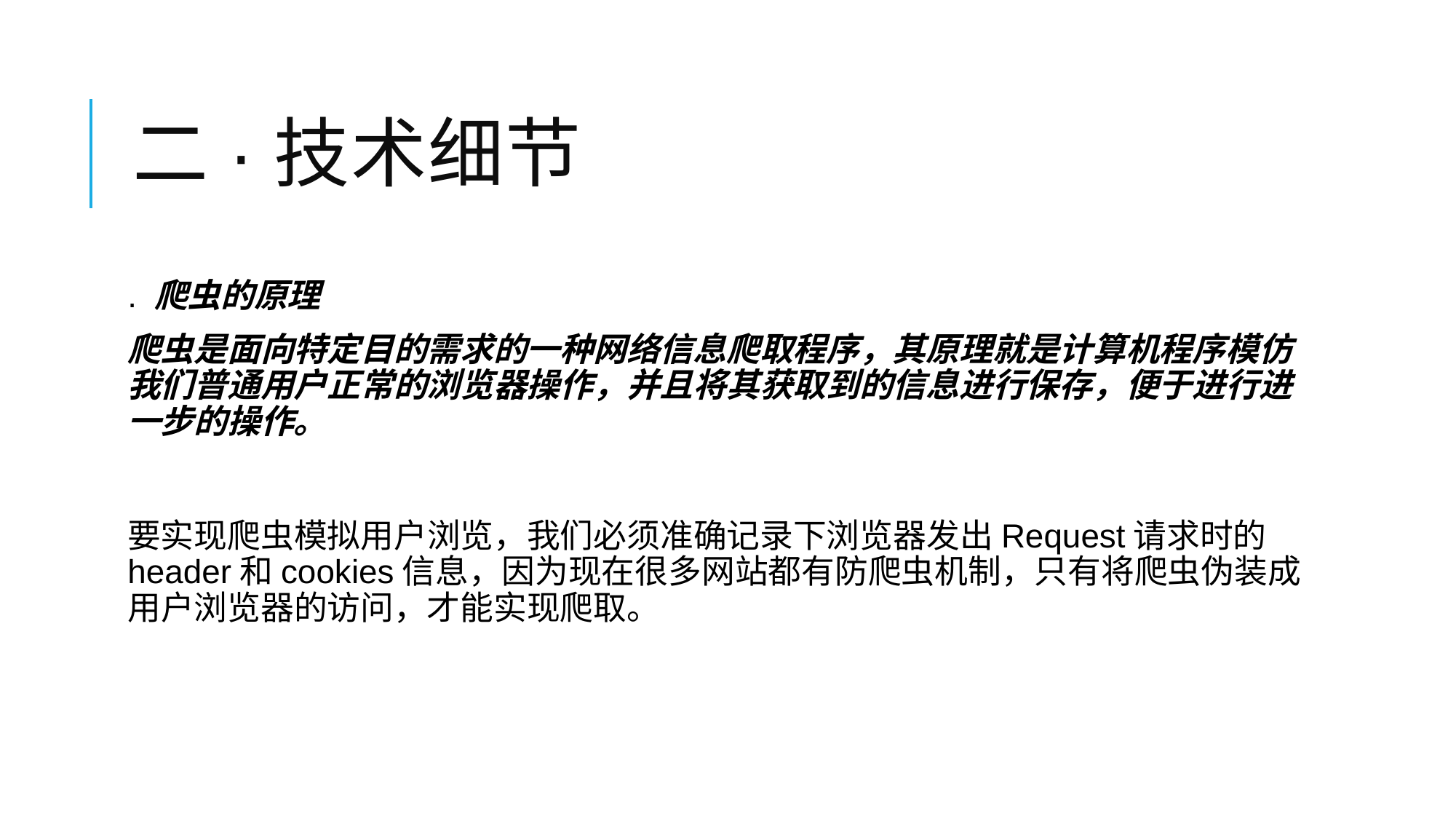

# 二·技术细节
. 爬虫的原理
爬虫是面向特定目的需求的一种网络信息爬取程序，其原理就是计算机程序模仿我们普通用户正常的浏览器操作，并且将其获取到的信息进行保存，便于进行进一步的操作。

要实现爬虫模拟用户浏览，我们必须准确记录下浏览器发出Request请求时的header和cookies信息，因为现在很多网站都有防爬虫机制，只有将爬虫伪装成用户浏览器的访问，才能实现爬取。